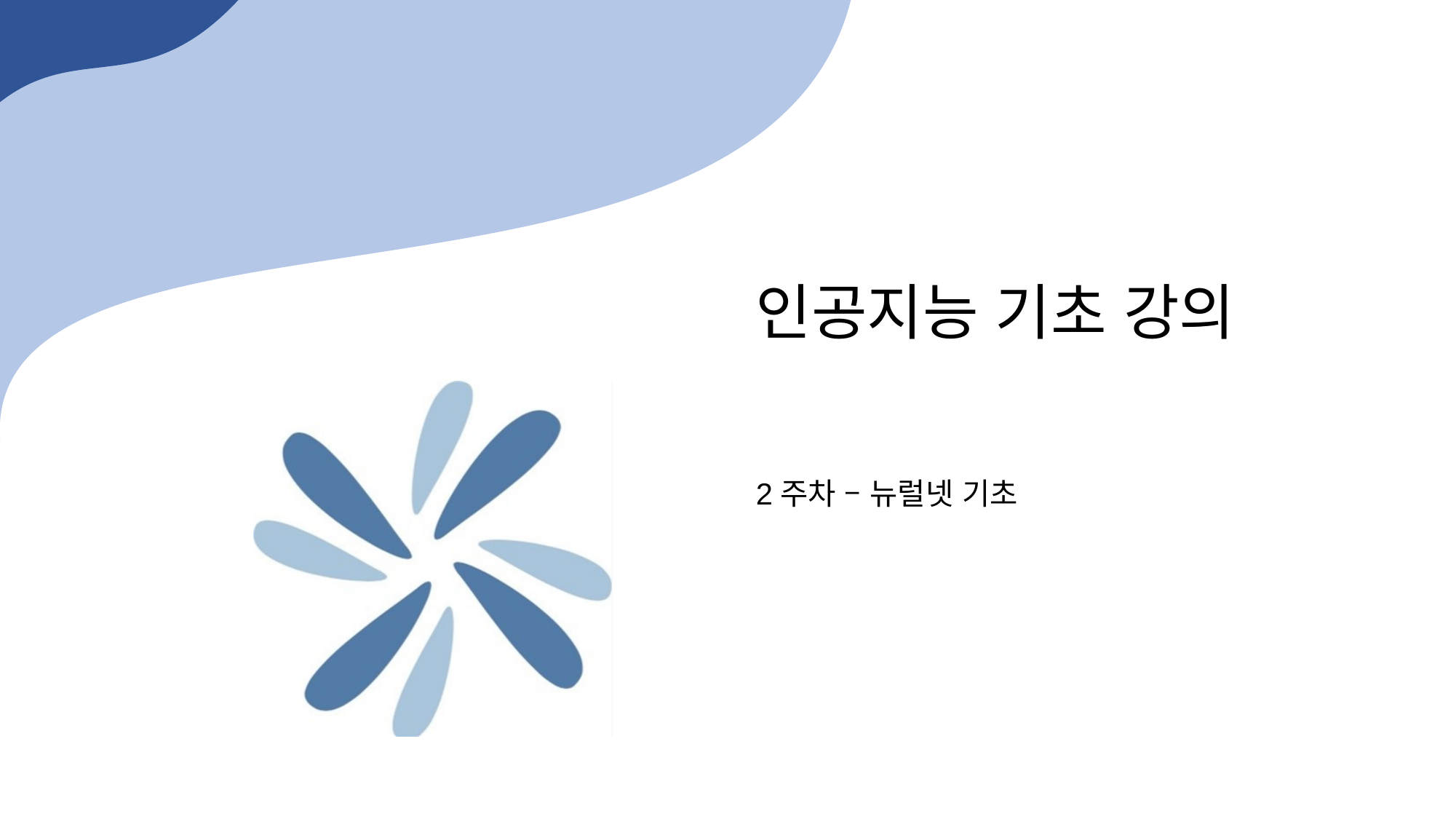

인공지능 기초 강의
2주차 – 뉴럴넷 기초